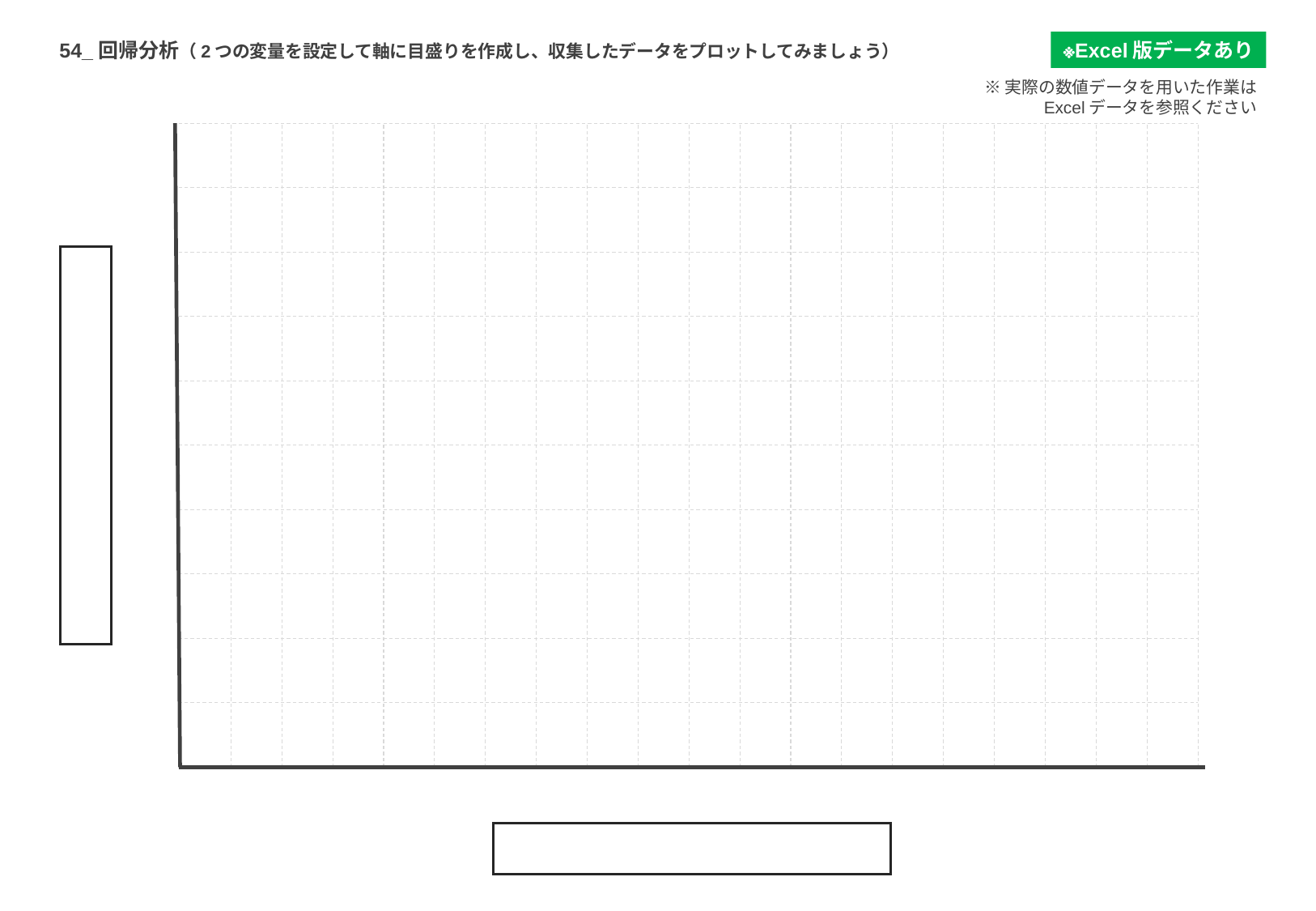

54_回帰分析（2つの変量を設定して軸に目盛りを作成し、収集したデータをプロットしてみましょう）
※Excel版データあり
※実際の数値データを用いた作業は
Excelデータを参照ください